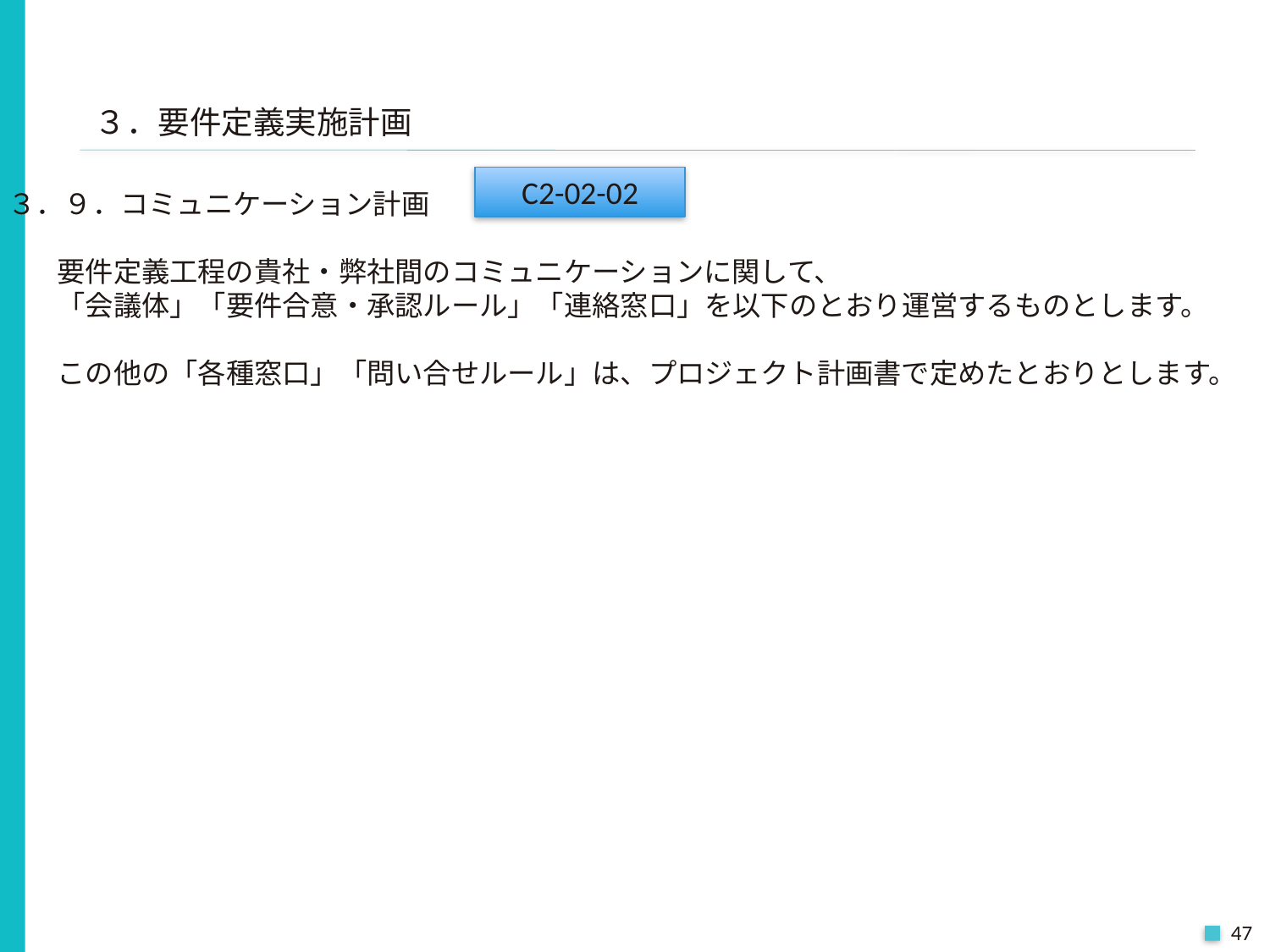

３．要件定義実施計画

C2-02-02
３．９．コミュニケーション計画

要件定義工程の貴社・弊社間のコミュニケーションに関して、
「会議体」「要件合意・承認ルール」「連絡窓口」を以下のとおり運営するものとします。
この他の「各種窓口」「問い合せルール」は、プロジェクト計画書で定めたとおりとします。
47